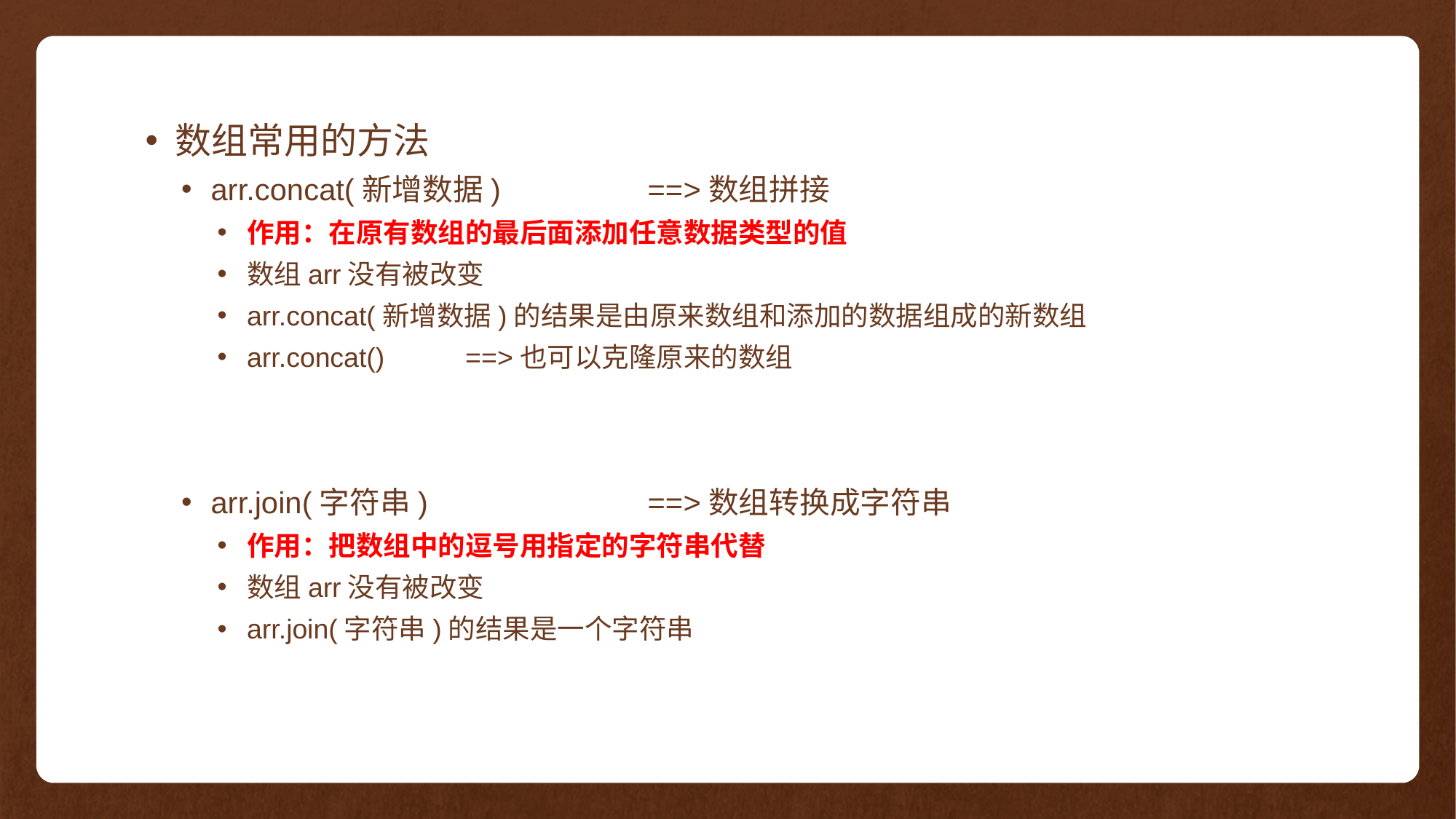

数组常用的方法
arr.concat(新增数据)		==>数组拼接
作用：在原有数组的最后面添加任意数据类型的值
数组arr没有被改变
arr.concat(新增数据)的结果是由原来数组和添加的数据组成的新数组
arr.concat()	==>也可以克隆原来的数组

arr.join(字符串)			==>数组转换成字符串
作用：把数组中的逗号用指定的字符串代替
数组arr没有被改变
arr.join(字符串)的结果是一个字符串